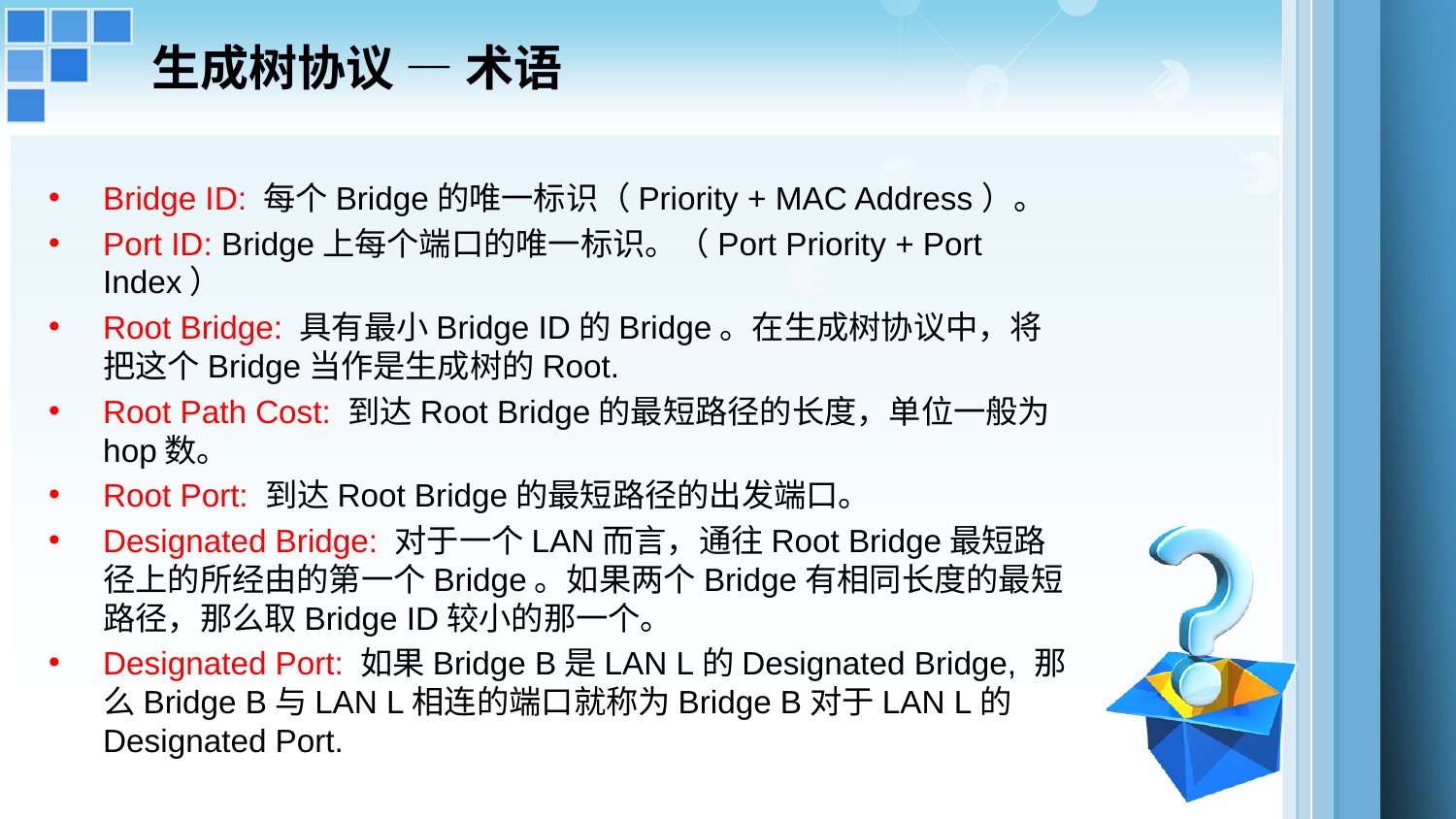

生成树协议 — 术语
Bridge ID: 每个Bridge的唯一标识（Priority + MAC Address）。
Port ID: Bridge上每个端口的唯一标识。（Port Priority + Port Index）
Root Bridge: 具有最小Bridge ID的Bridge。在生成树协议中，将把这个Bridge当作是生成树的Root.
Root Path Cost: 到达Root Bridge的最短路径的长度，单位一般为hop数。
Root Port: 到达Root Bridge的最短路径的出发端口。
Designated Bridge: 对于一个LAN而言，通往Root Bridge最短路径上的所经由的第一个Bridge。如果两个Bridge有相同长度的最短路径，那么取Bridge ID较小的那一个。
Designated Port: 如果Bridge B是LAN L的Designated Bridge, 那么Bridge B与LAN L相连的端口就称为Bridge B对于LAN L的Designated Port.